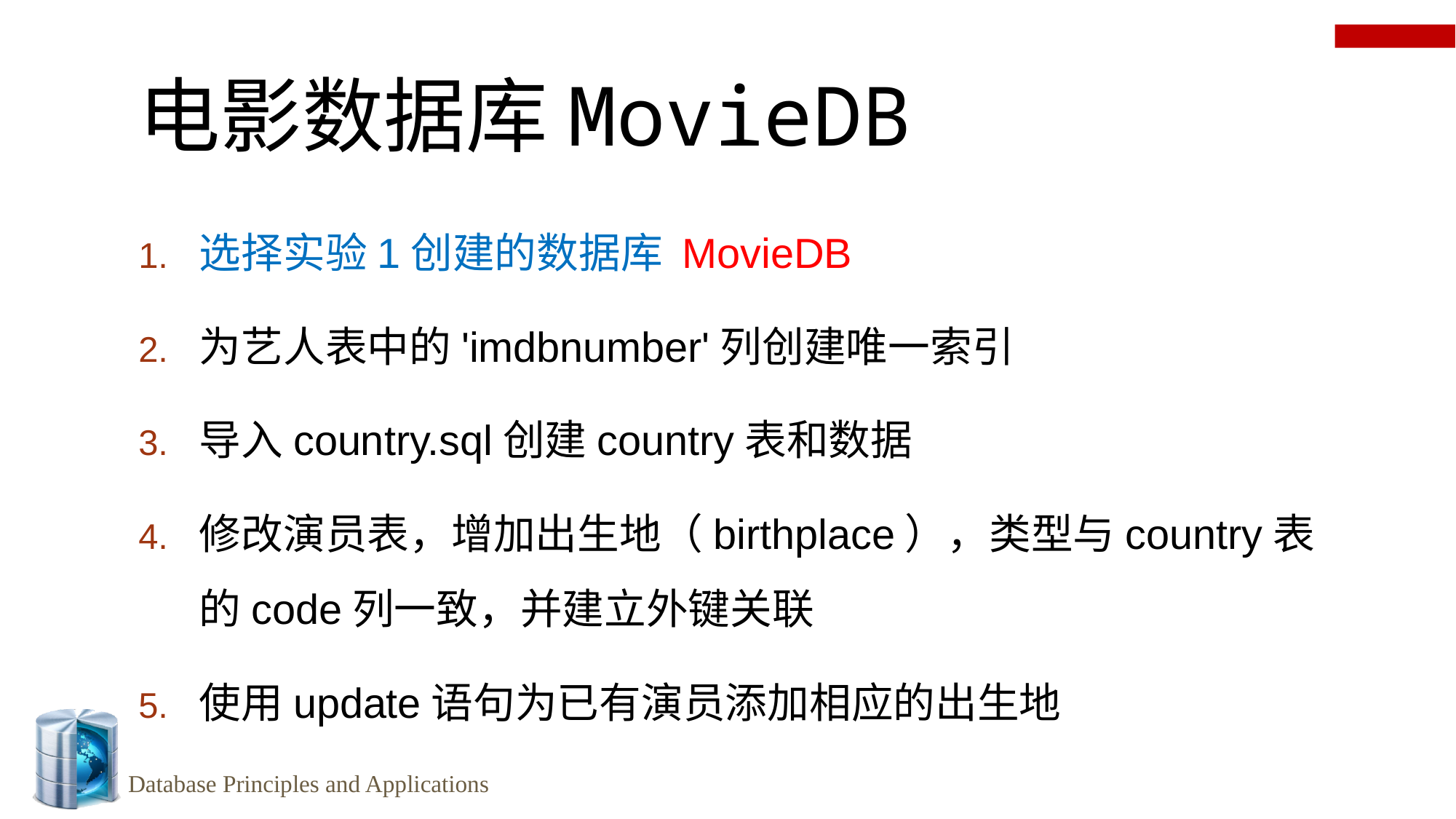

# 电影数据库MovieDB
选择实验1创建的数据库 MovieDB
为艺人表中的'imdbnumber'列创建唯一索引
导入country.sql创建country表和数据
修改演员表，增加出生地（birthplace），类型与country表的code列一致，并建立外键关联
使用update语句为已有演员添加相应的出生地